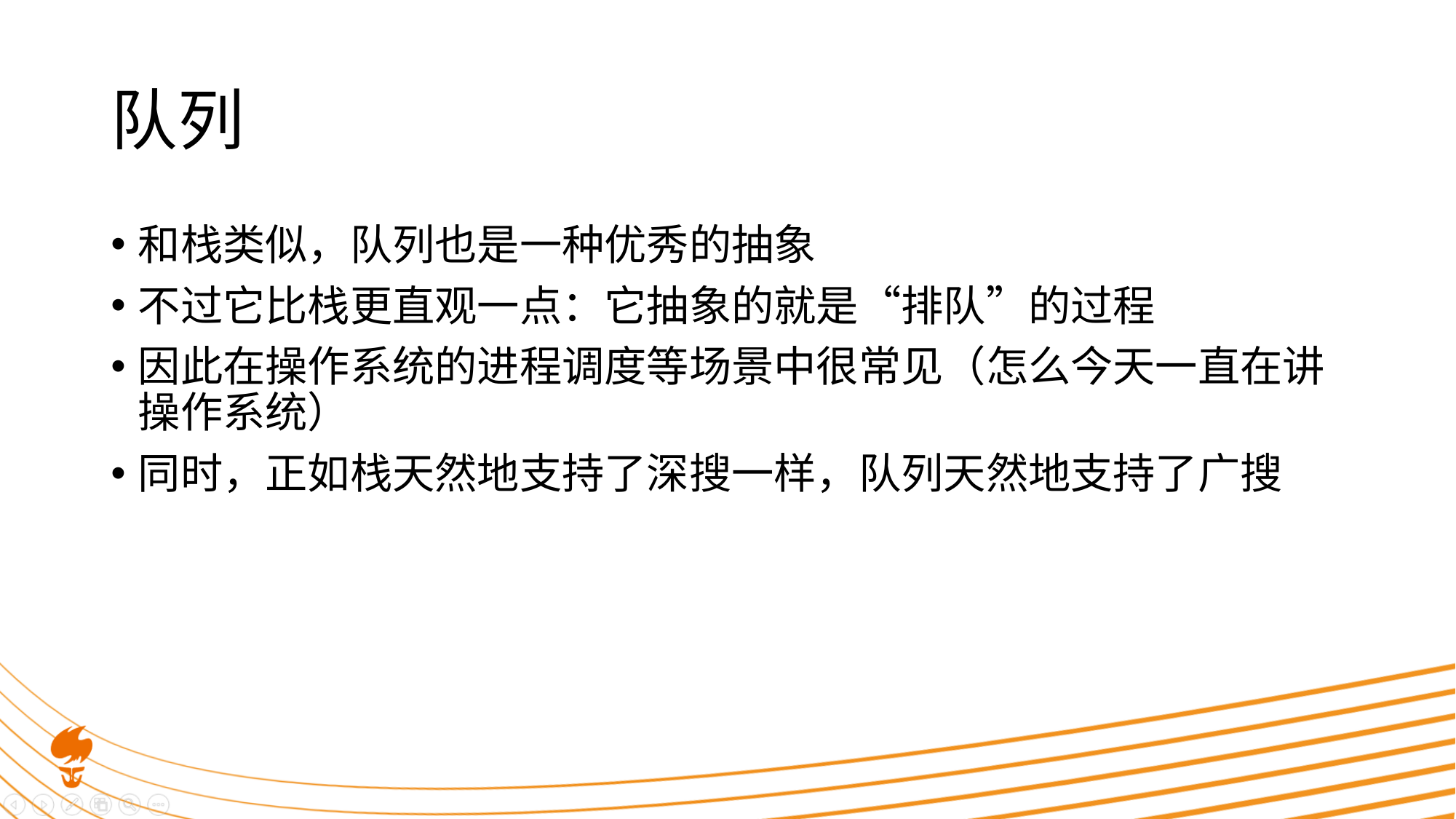

# 队列
和栈类似，队列也是一种优秀的抽象
不过它比栈更直观一点：它抽象的就是“排队”的过程
因此在操作系统的进程调度等场景中很常见（怎么今天一直在讲操作系统）
同时，正如栈天然地支持了深搜一样，队列天然地支持了广搜